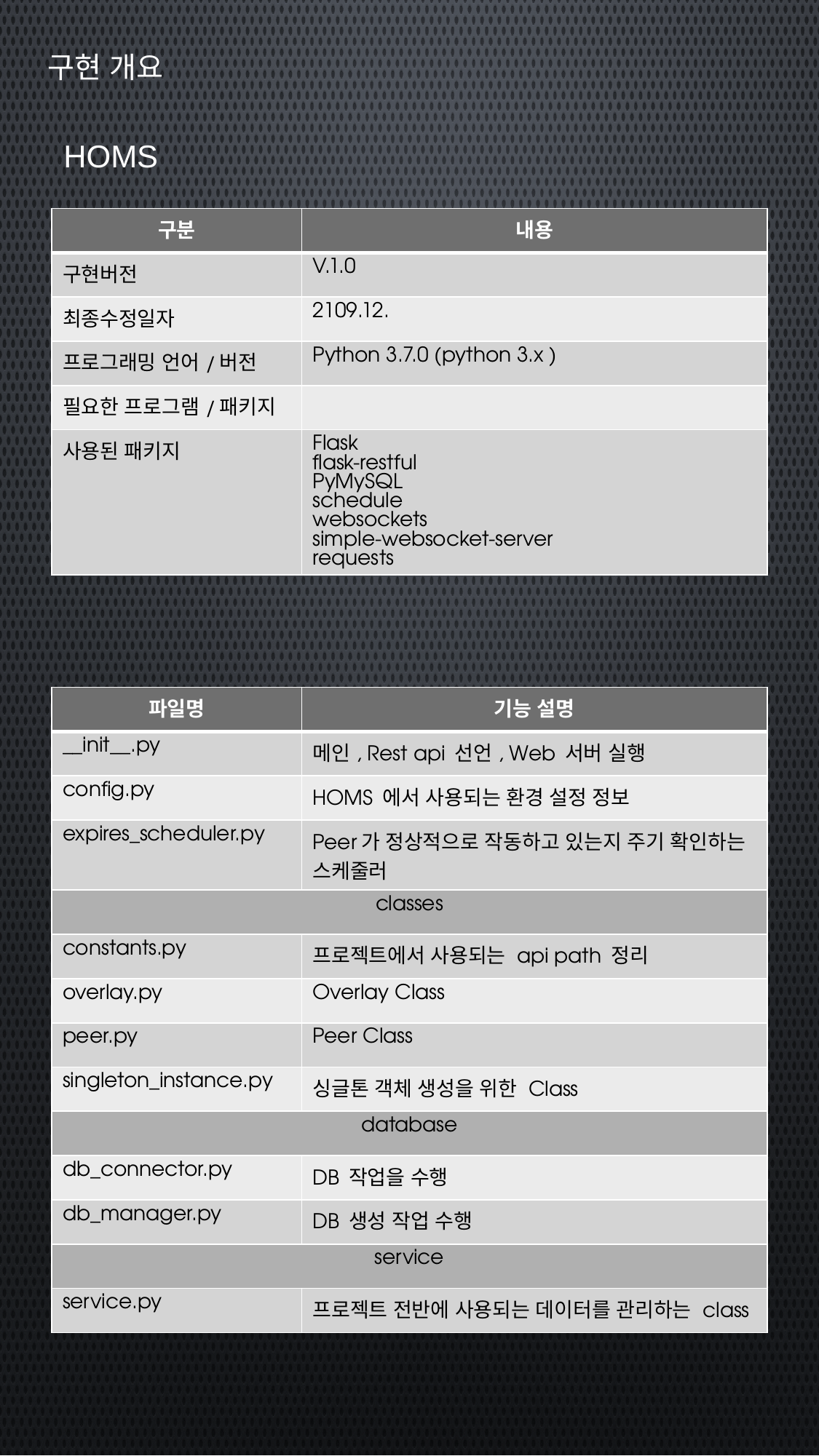

# 구현 개요
HOMs
| 구분 | 내용 |
| --- | --- |
| 구현버전 | V.1.0 |
| 최종수정일자 | 2109.12. |
| 프로그래밍 언어/버전 | Python 3.7.0 (python 3.x ) |
| 필요한 프로그램/패키지 |  |
| 사용된 패키지 | Flask flask-restful PyMySQL schedule websockets simple-websocket-server requests |

| 파일명 | 기능 설명 |
| --- | --- |
| \_\_init\_\_.py | 메인, Rest api 선언, Web 서버 실행 |
| config.py | HOMS 에서 사용되는 환경 설정 정보 |
| expires\_scheduler.py | Peer가 정상적으로 작동하고 있는지 주기 확인하는 스케줄러 |
| classes |  |
| constants.py | 프로젝트에서 사용되는 api path 정리 |
| overlay.py | Overlay Class |
| peer.py | Peer Class |
| singleton\_instance.py | 싱글톤 객체 생성을 위한 Class |
| database |  |
| db\_connector.py | DB 작업을 수행 |
| db\_manager.py | DB 생성 작업 수행 |
| service |  |
| service.py | 프로젝트 전반에 사용되는 데이터를 관리하는 class |